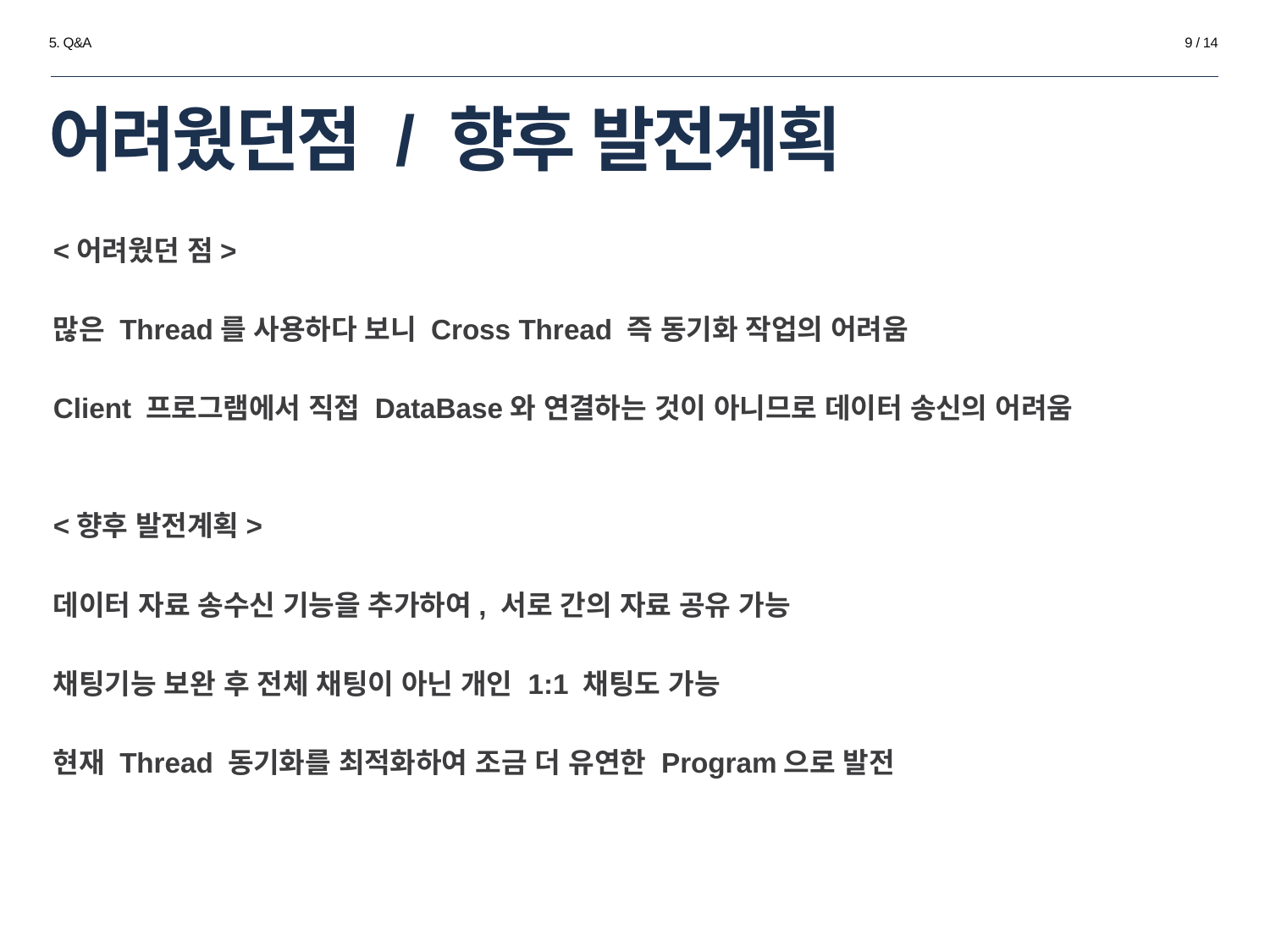

5. Q&A
9 / 14
# 어려웠던점 / 향후 발전계획
<어려웠던 점>

많은 Thread를 사용하다 보니 Cross Thread 즉 동기화 작업의 어려움

Client 프로그램에서 직접 DataBase와 연결하는 것이 아니므로 데이터 송신의 어려움

<향후 발전계획>

데이터 자료 송수신 기능을 추가하여, 서로 간의 자료 공유 가능

채팅기능 보완 후 전체 채팅이 아닌 개인 1:1 채팅도 가능

현재 Thread 동기화를 최적화하여 조금 더 유연한 Program으로 발전